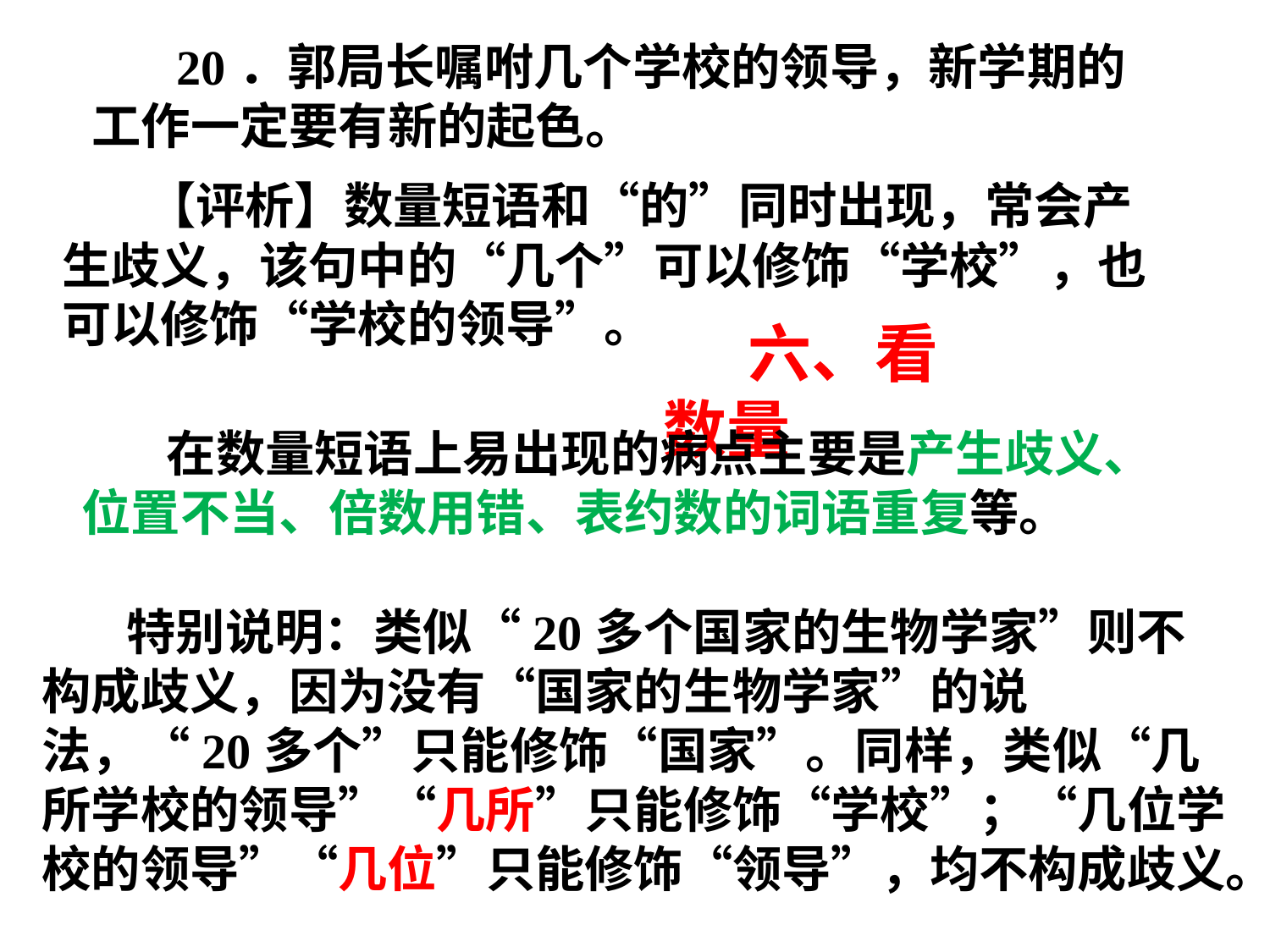

20．郭局长嘱咐几个学校的领导，新学期的工作一定要有新的起色。
【评析】数量短语和“的”同时出现，常会产生歧义，该句中的“几个”可以修饰“学校”，也可以修饰“学校的领导”。
六、看数量

在数量短语上易出现的病点主要是产生歧义、位置不当、倍数用错、表约数的词语重复等。
特别说明：类似“20多个国家的生物学家”则不构成歧义，因为没有“国家的生物学家”的说法，“20多个”只能修饰“国家”。同样，类似“几所学校的领导”“几所”只能修饰“学校”；“几位学校的领导”“几位”只能修饰“领导”，均不构成歧义。